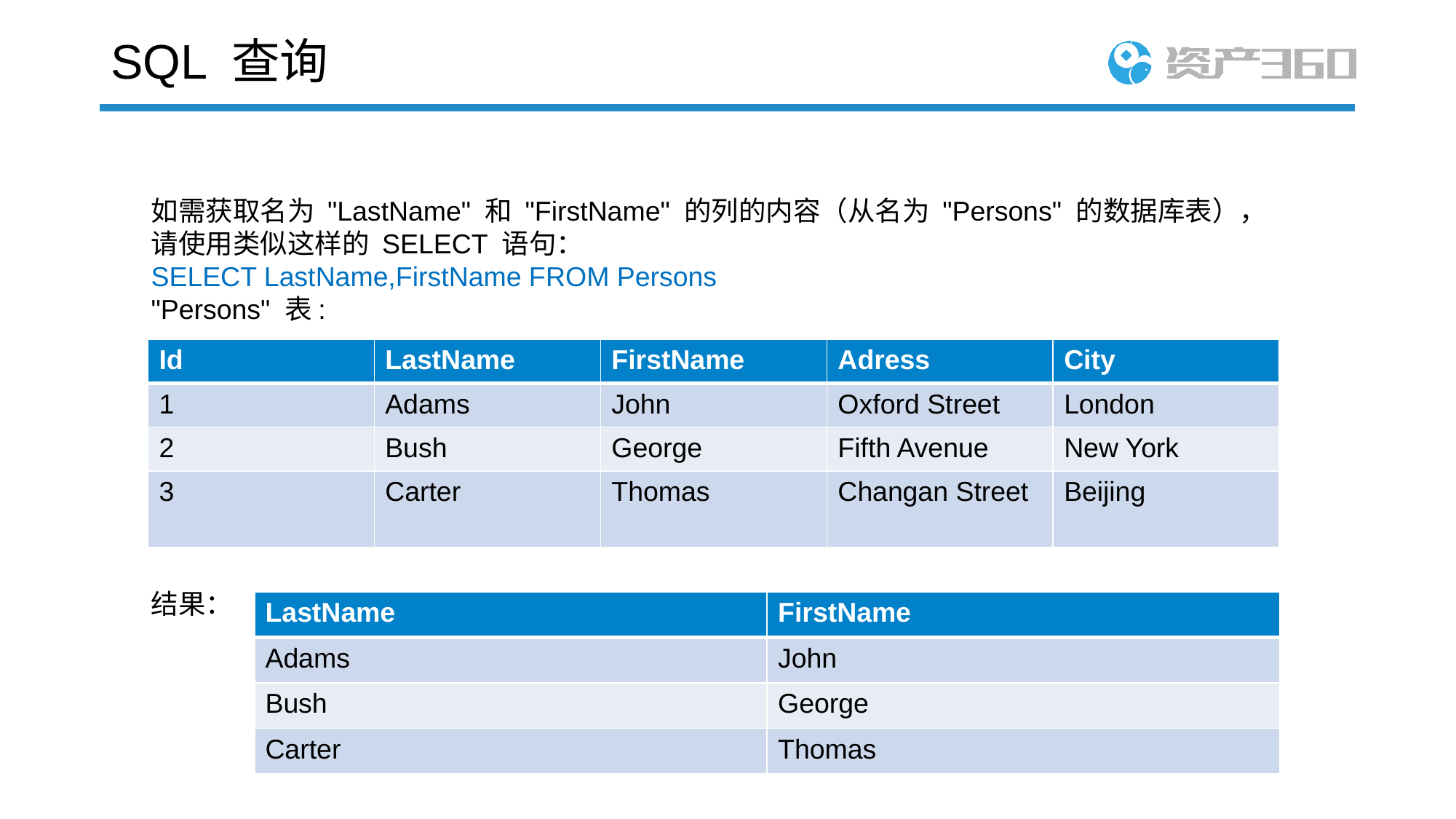

# SQL 查询

如需获取名为 "LastName" 和 "FirstName" 的列的内容（从名为 "Persons" 的数据库表），请使用类似这样的 SELECT 语句：
SELECT LastName,FirstName FROM Persons
"Persons" 表:

结果：

| Id | LastName | FirstName | Adress | City |
| --- | --- | --- | --- | --- |
| 1 | Adams | John | Oxford Street | London |
| 2 | Bush | George | Fifth Avenue | New York |
| 3 | Carter | Thomas | Changan Street | Beijing |
| LastName | FirstName |
| --- | --- |
| Adams | John |
| Bush | George |
| Carter | Thomas |
5